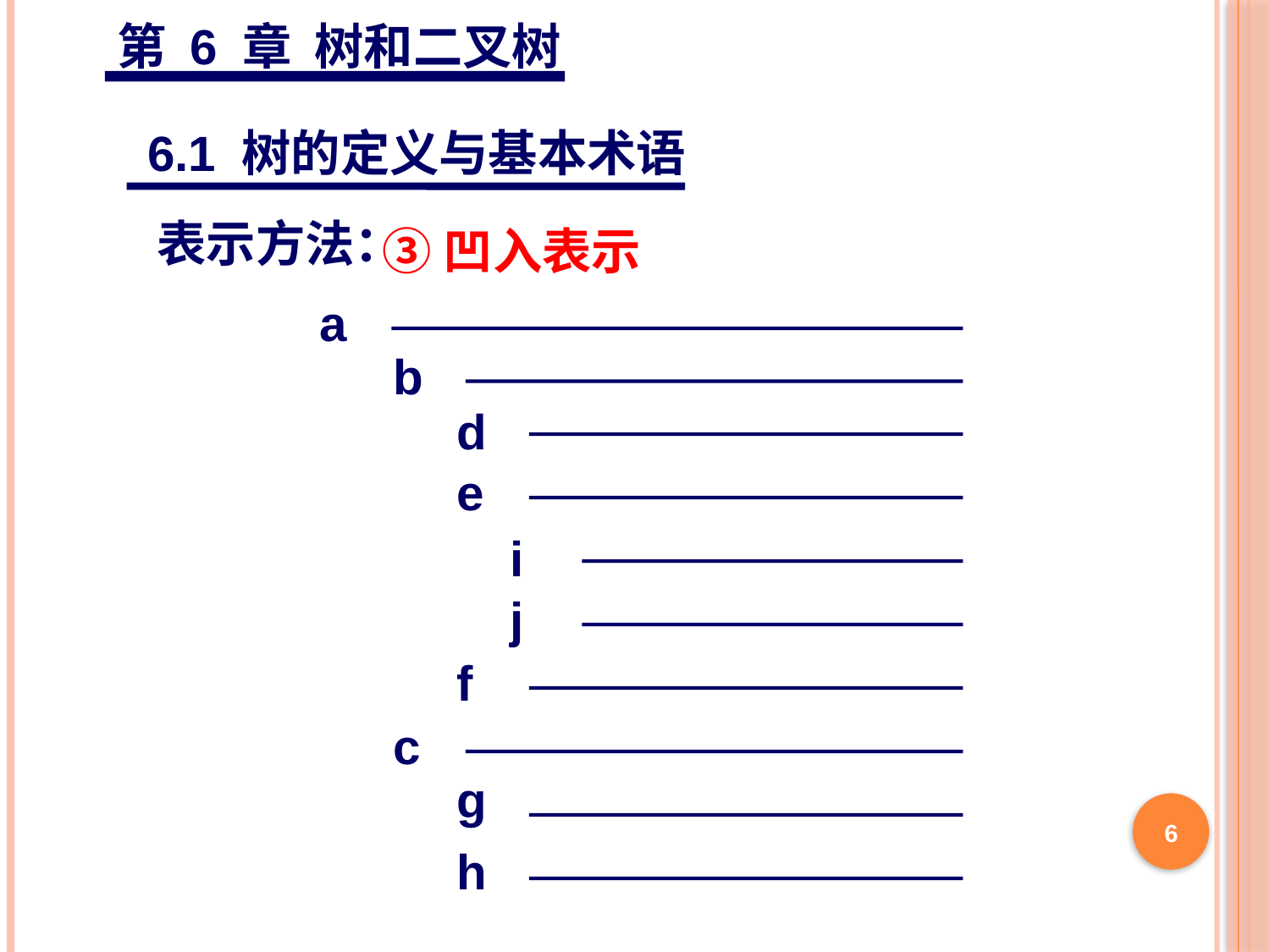

第 6 章  树和二叉树

6.1 树的定义与基本术语

③凹入表示
表示方法：
a

b

d

e

i

j

f

c

g

h

6